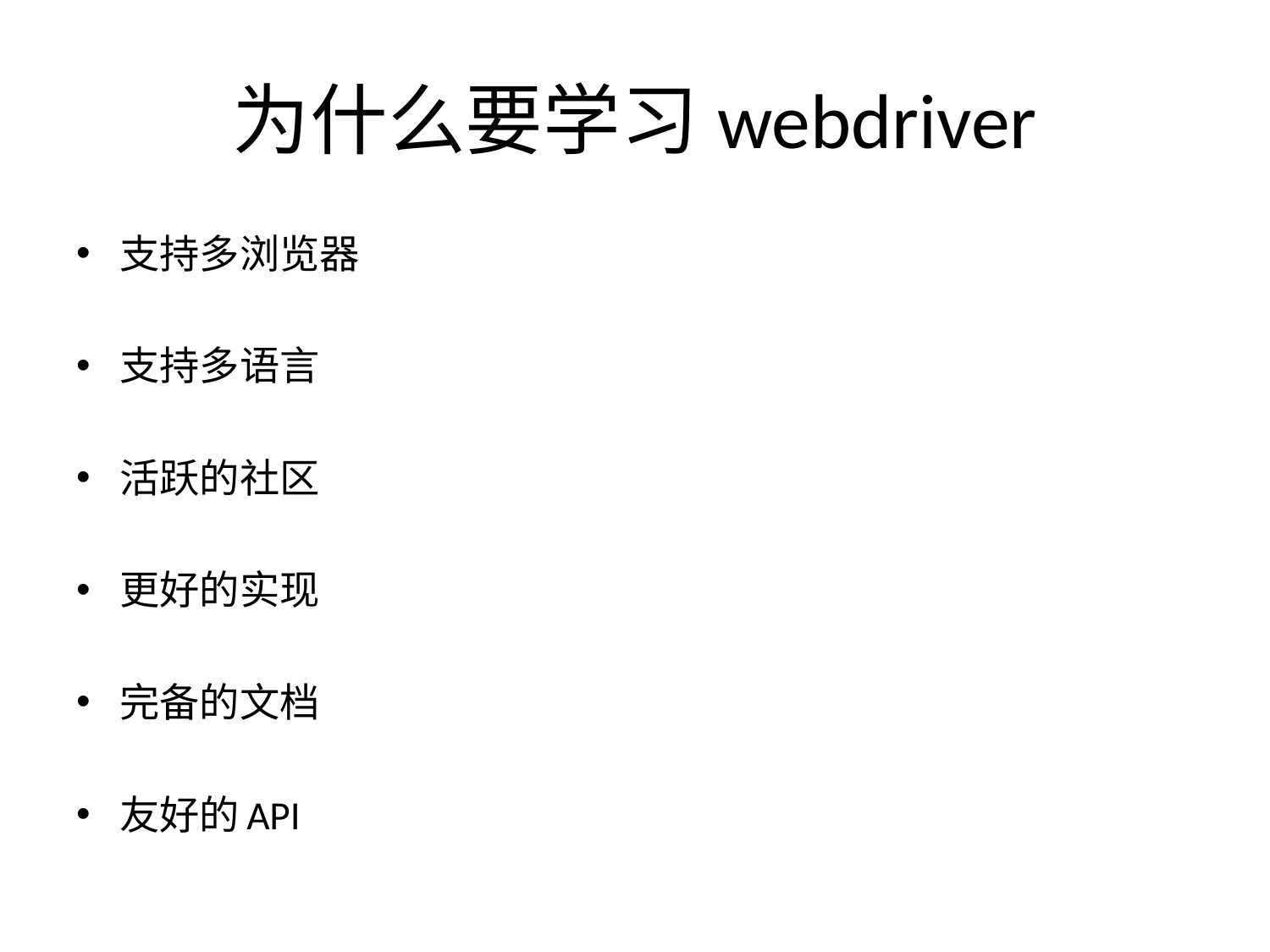

# 为什么要学习webdriver
支持多浏览器

支持多语言

活跃的社区

更好的实现

完备的文档

友好的API